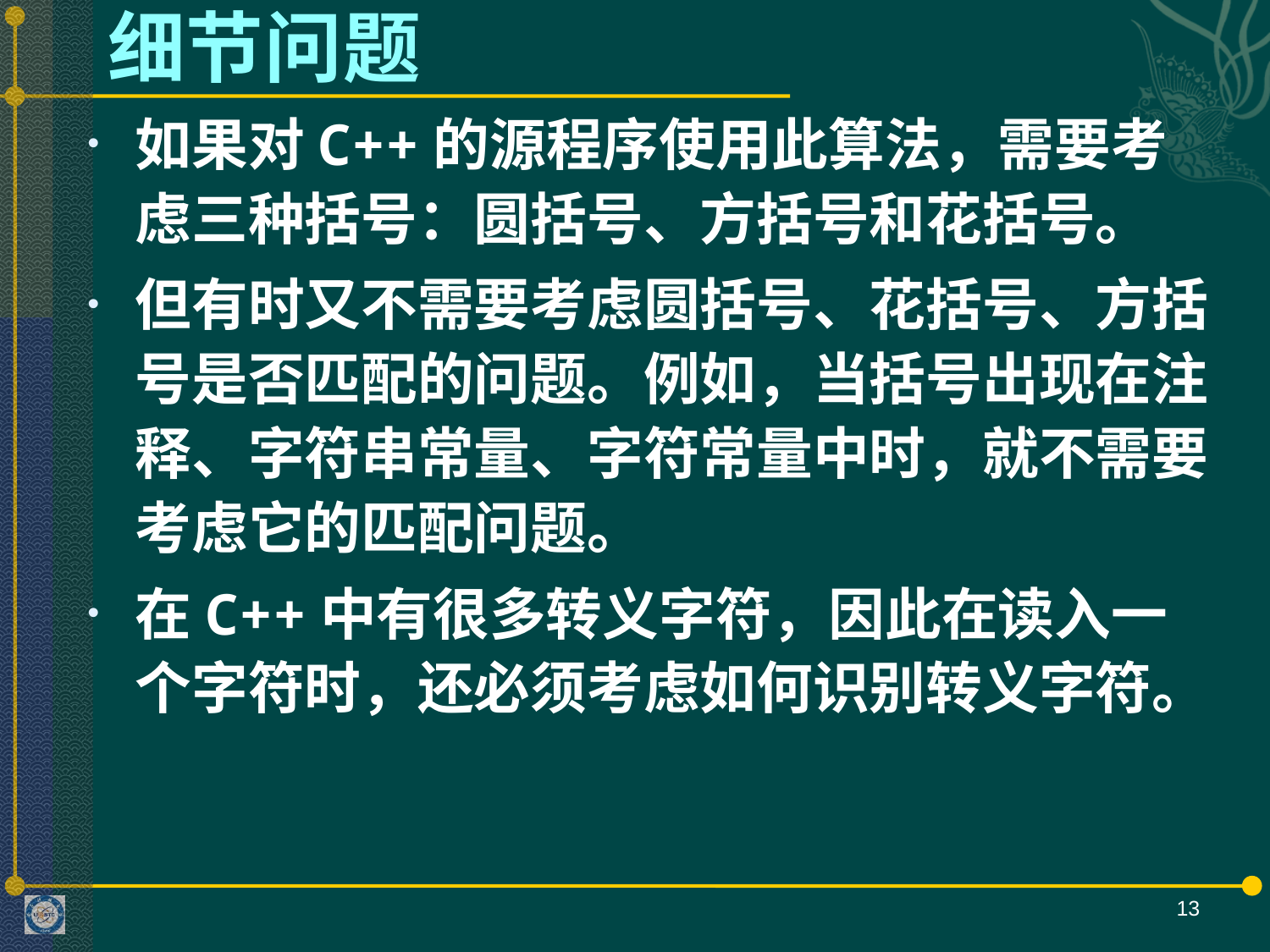

# 细节问题
如果对C++的源程序使用此算法，需要考虑三种括号：圆括号、方括号和花括号。
但有时又不需要考虑圆括号、花括号、方括号是否匹配的问题。例如，当括号出现在注释、字符串常量、字符常量中时，就不需要考虑它的匹配问题。
在C++中有很多转义字符，因此在读入一个字符时，还必须考虑如何识别转义字符。
13